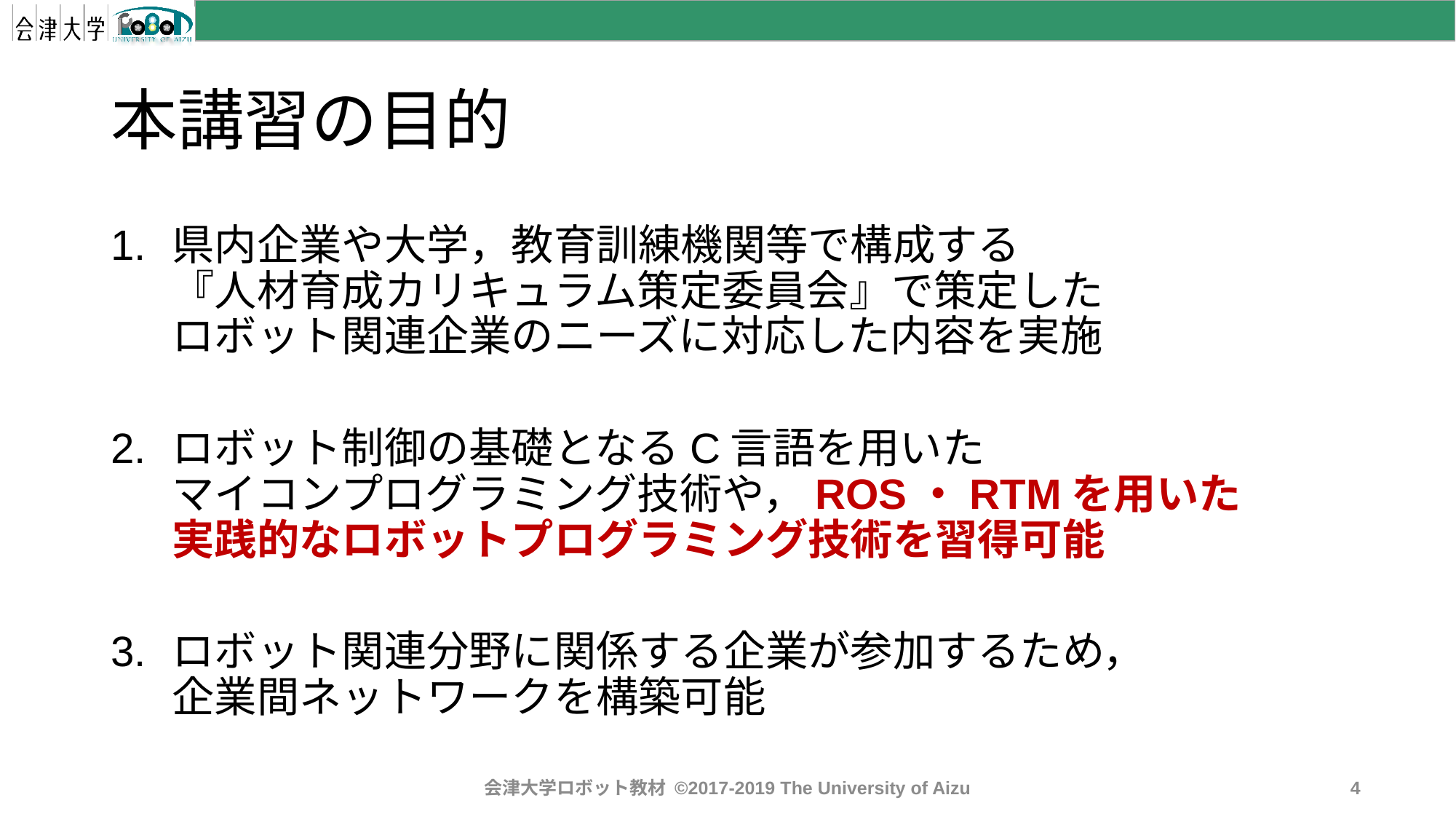

# 本講習の目的
県内企業や大学，教育訓練機関等で構成する
『人材育成カリキュラム策定委員会』で策定した
ロボット関連企業のニーズに対応した内容を実施

ロボット制御の基礎となるC言語を用いた
マイコンプログラミング技術や，ROS・RTMを用いた
実践的なロボットプログラミング技術を習得可能

ロボット関連分野に関係する企業が参加するため，
企業間ネットワークを構築可能